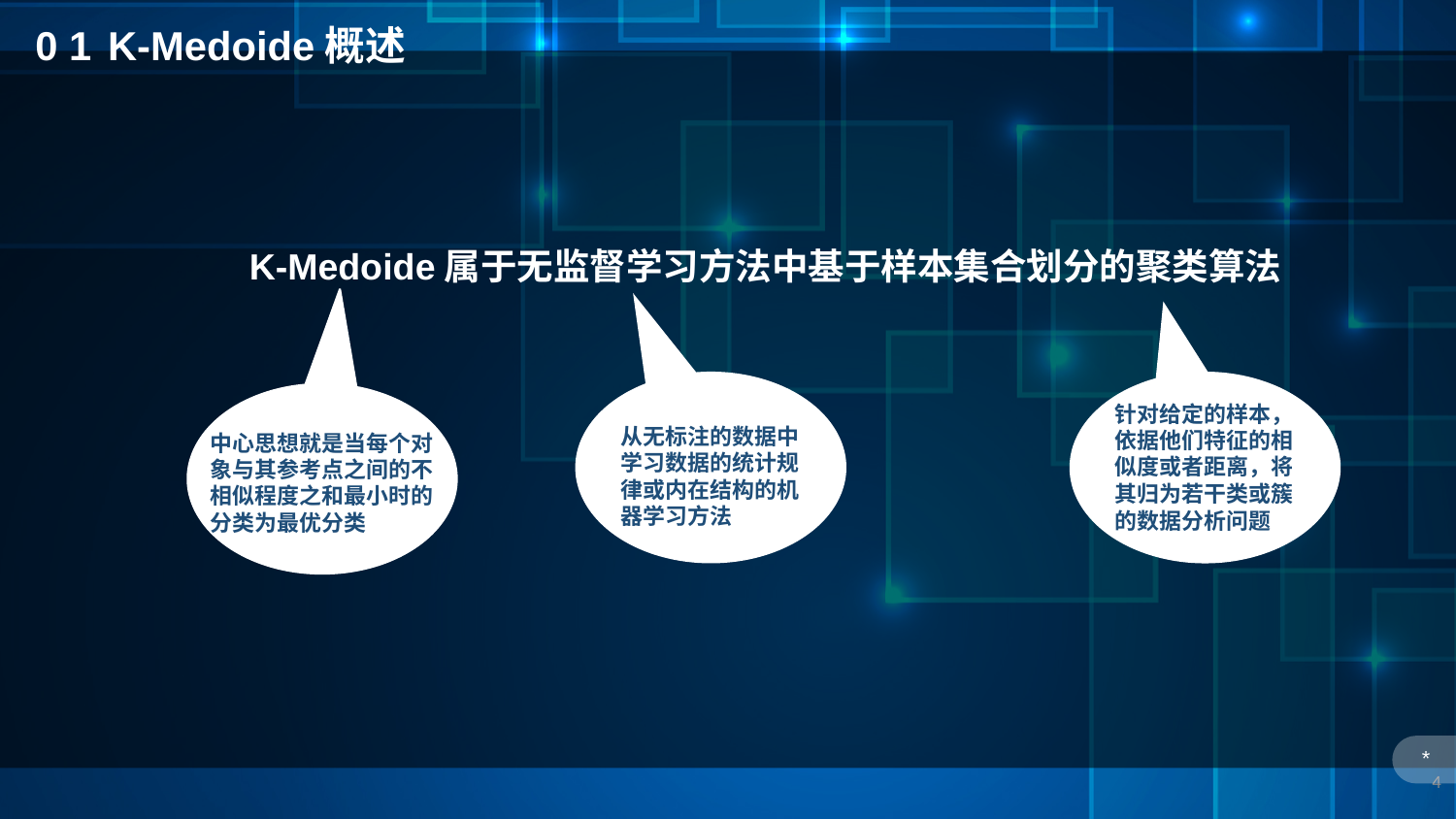

0 1  K-Medoide概述

K-Medoide属于无监督学习方法中基于样本集合划分的聚类算法

从无标注的数据中学习数据的统计规律或内在结构的机器学习方法

针对给定的样本，依据他们特征的相似度或者距离，将其归为若干类或簇的数据分析问题

中心思想就是当每个对象与其参考点之间的不相似程度之和最小时的分类为最优分类

*
4